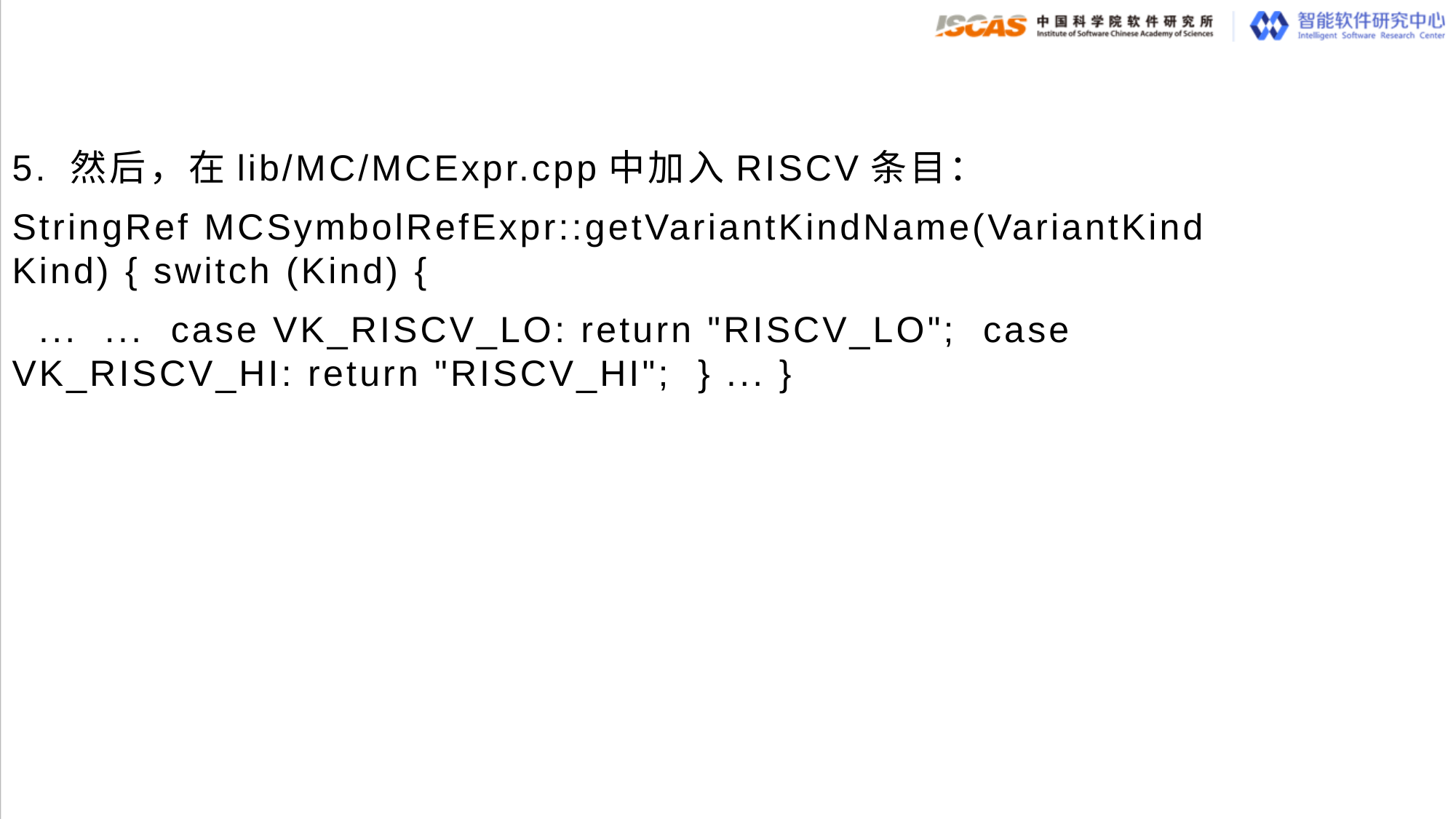

5. 然后，在lib/MC/MCExpr.cpp中加入RISCV条目：
StringRef MCSymbolRefExpr::getVariantKindName(VariantKind Kind) { switch (Kind) {
  ...  ...  case VK_RISCV_LO: return "RISCV_LO";  case VK_RISCV_HI: return "RISCV_HI";  } ... }